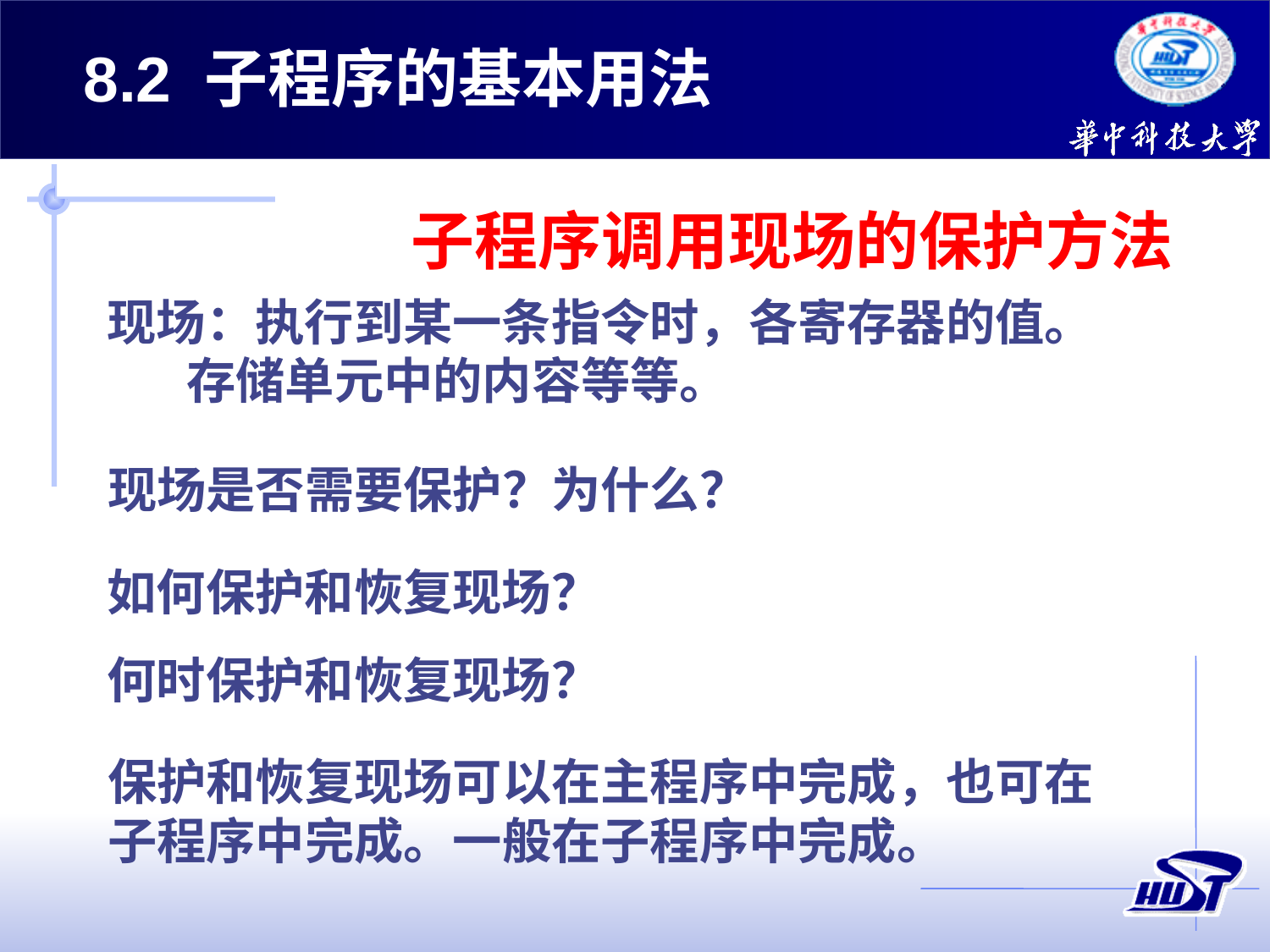

8.2 子程序的基本用法
子程序调用现场的保护方法
现场：执行到某一条指令时，各寄存器的值。
      存储单元中的内容等等。
现场是否需要保护？为什么？
如何保护和恢复现场？
何时保护和恢复现场？
保护和恢复现场可以在主程序中完成，也可在子程序中完成。一般在子程序中完成。